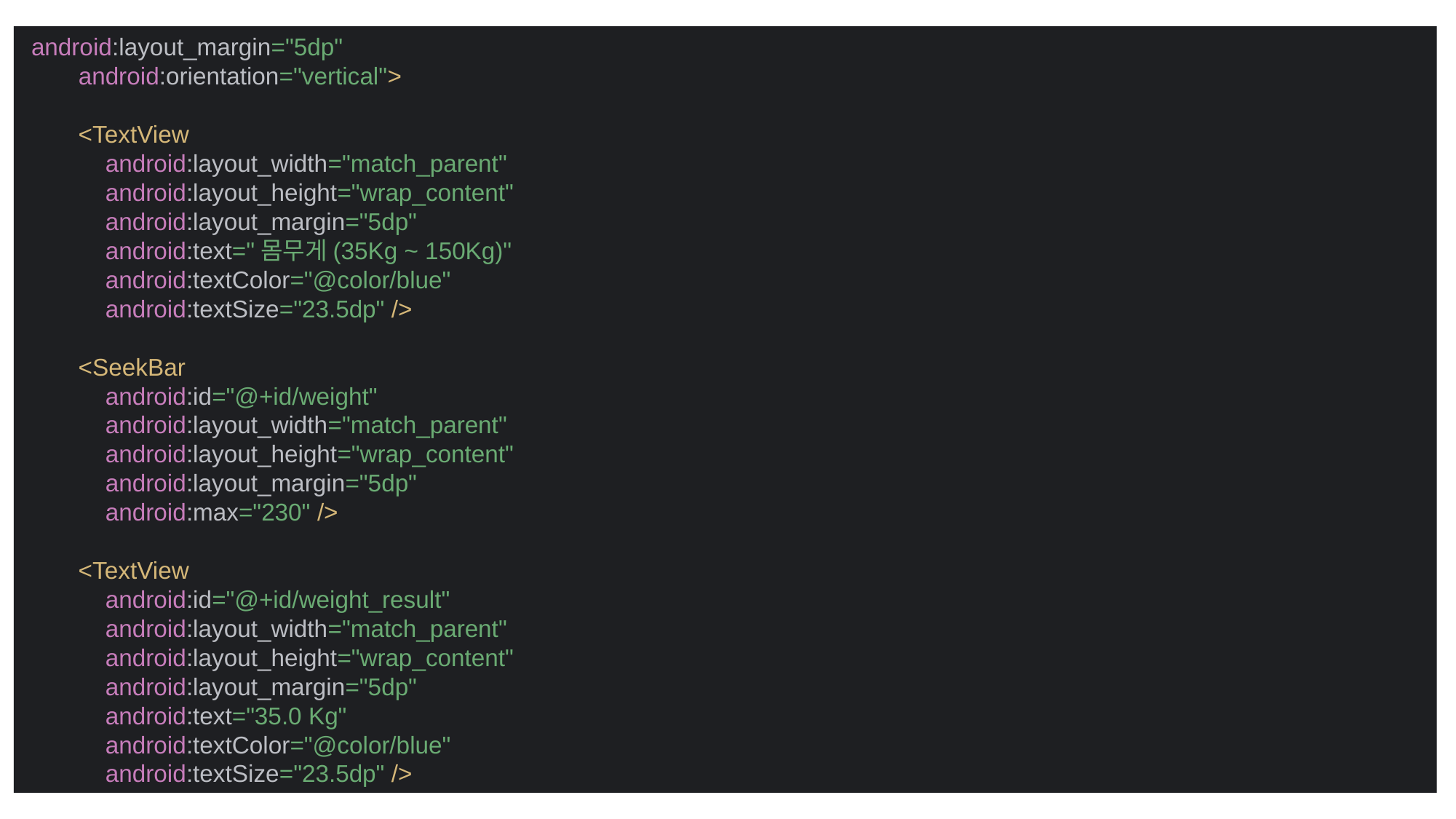

android:layout_margin="5dp"
        android:orientation="vertical">
        <TextView
            android:layout_width="match_parent"
            android:layout_height="wrap_content"
            android:layout_margin="5dp"
            android:text="몸무게(35Kg ~ 150Kg)"
            android:textColor="@color/blue"
            android:textSize="23.5dp" />
        <SeekBar
            android:id="@+id/weight"
            android:layout_width="match_parent"
            android:layout_height="wrap_content"
            android:layout_margin="5dp"
            android:max="230" />
        <TextView
            android:id="@+id/weight_result"
            android:layout_width="match_parent"
            android:layout_height="wrap_content"
            android:layout_margin="5dp"
            android:text="35.0 Kg"
            android:textColor="@color/blue"
            android:textSize="23.5dp" />